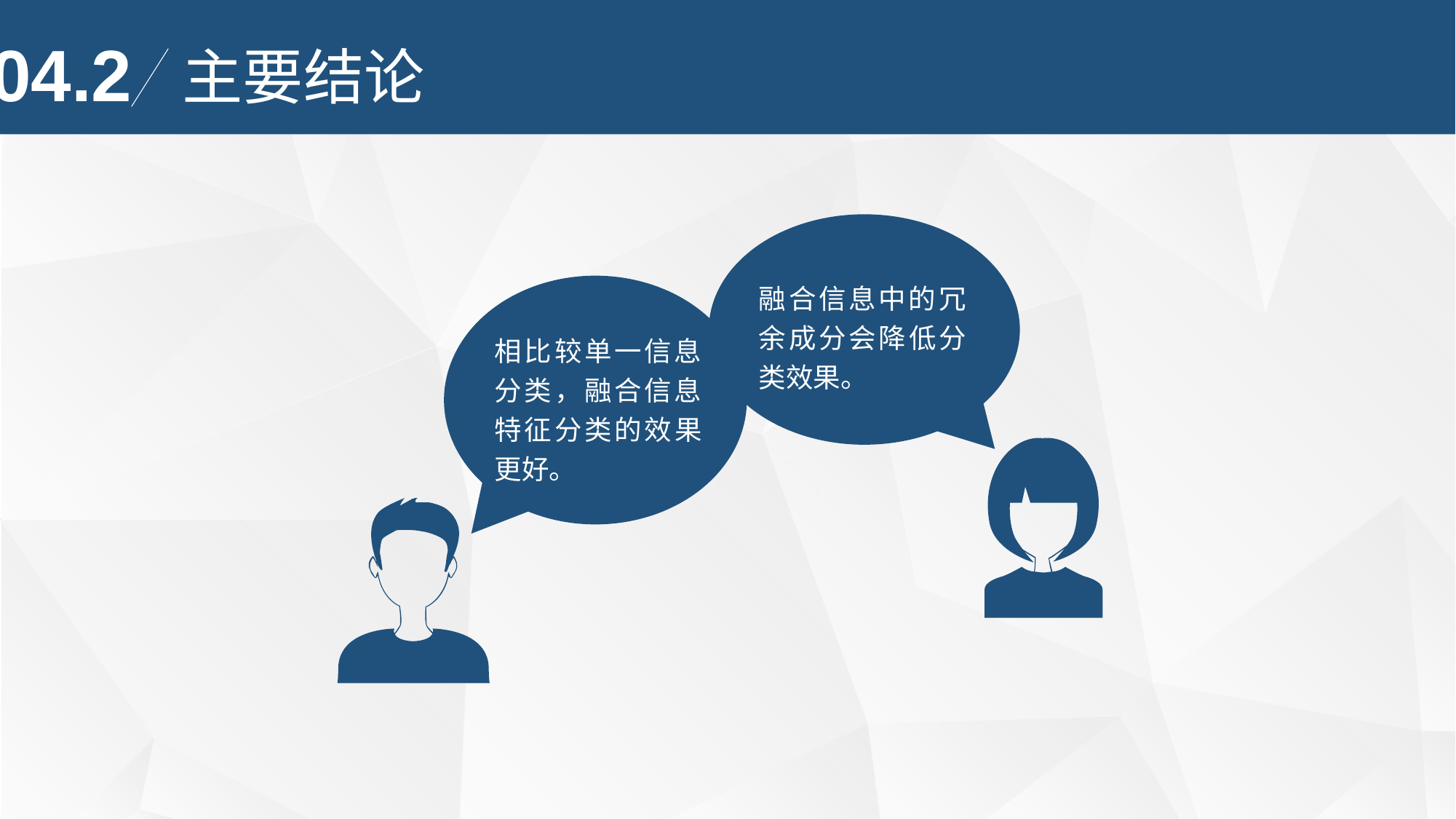

04.2
主要结论

融合信息中的冗余成分会降低分类效果。
相比较单一信息分类，融合信息特征分类的效果更好。